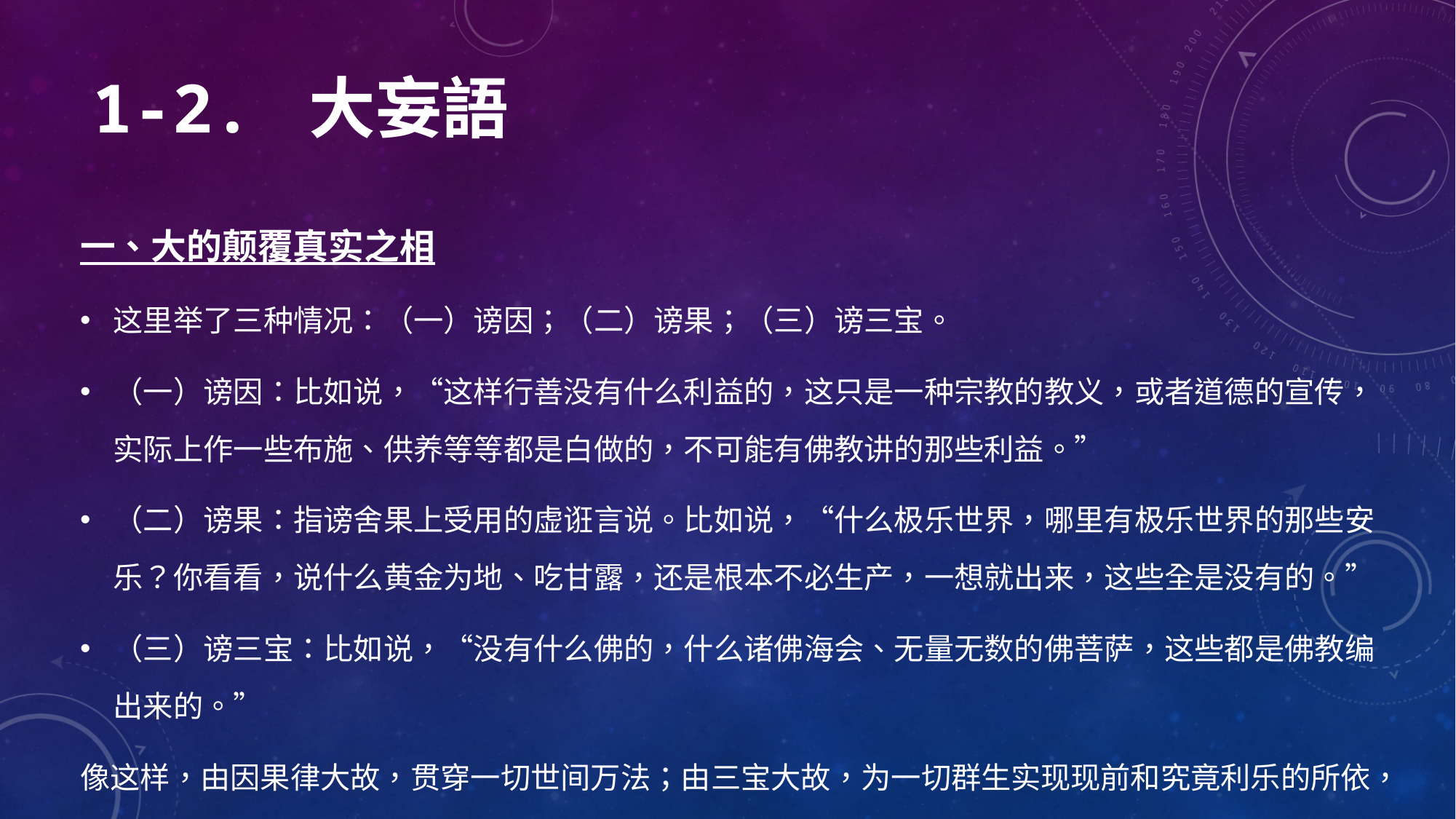

# 1-2. 大妄語
一、大的颠覆真实之相
这里举了三种情况：（一）谤因；（二）谤果；（三）谤三宝。
（一）谤因：比如说，“这样行善没有什么利益的，这只是一种宗教的教义，或者道德的宣传，实际上作一些布施、供养等等都是白做的，不可能有佛教讲的那些利益。”
（二）谤果：指谤舍果上受用的虚诳言说。比如说，“什么极乐世界，哪里有极乐世界的那些安乐？你看看，说什么黄金为地、吃甘露，还是根本不必生产，一想就出来，这些全是没有的。”
（三）谤三宝：比如说，“没有什么佛的，什么诸佛海会、无量无数的佛菩萨，这些都是佛教编出来的。”
像这样，由因果律大故，贯穿一切世间万法；由三宝大故，为一切群生实现现前和究竟利乐的所依，然而，却颠覆这样的大真实，说这些没有等等，故是大的颠覆真实的状况。